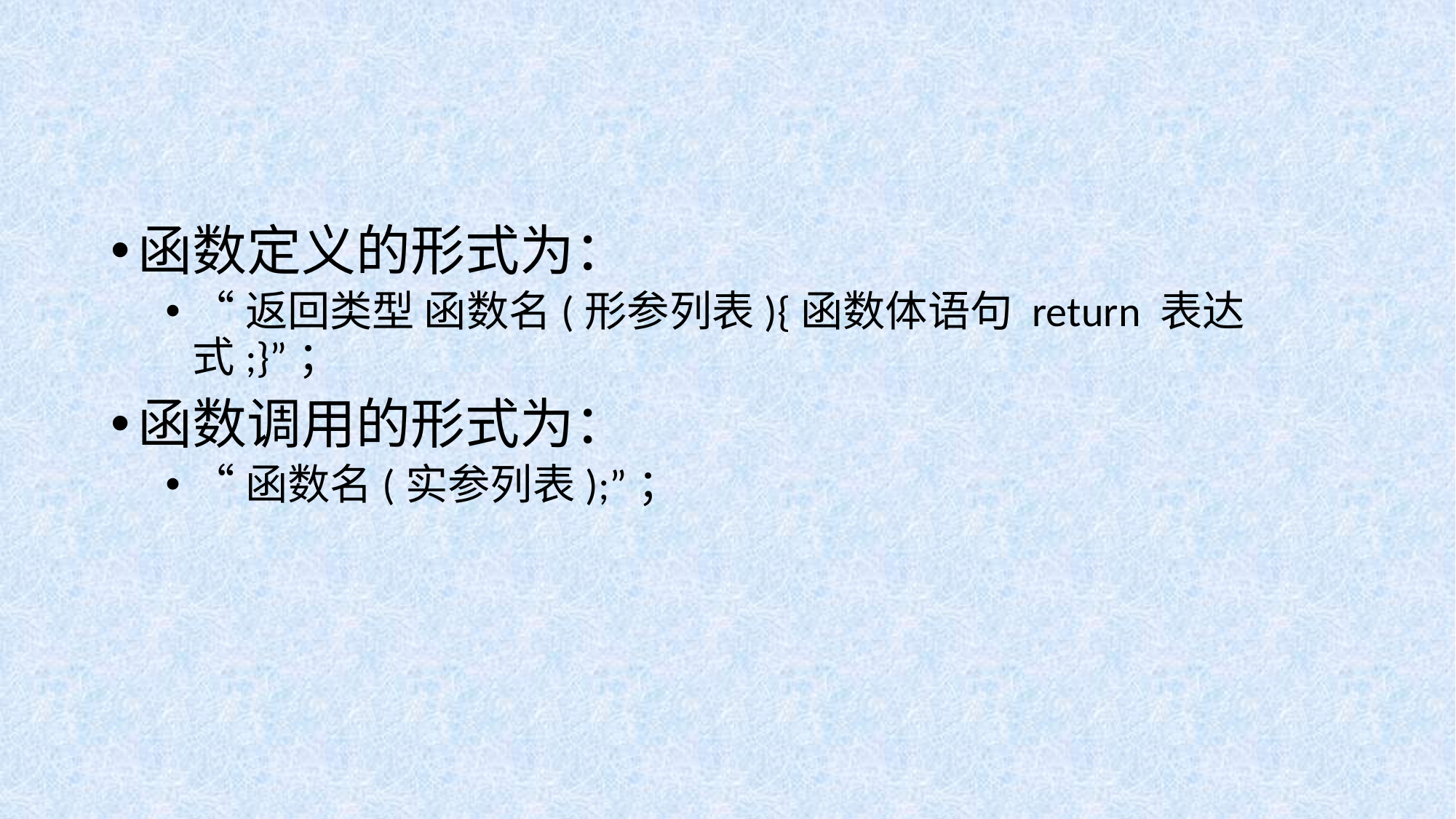

#
函数定义的形式为：
“返回类型 函数名(形参列表){函数体语句 return 表达式;}”；
函数调用的形式为：
“函数名(实参列表);”；